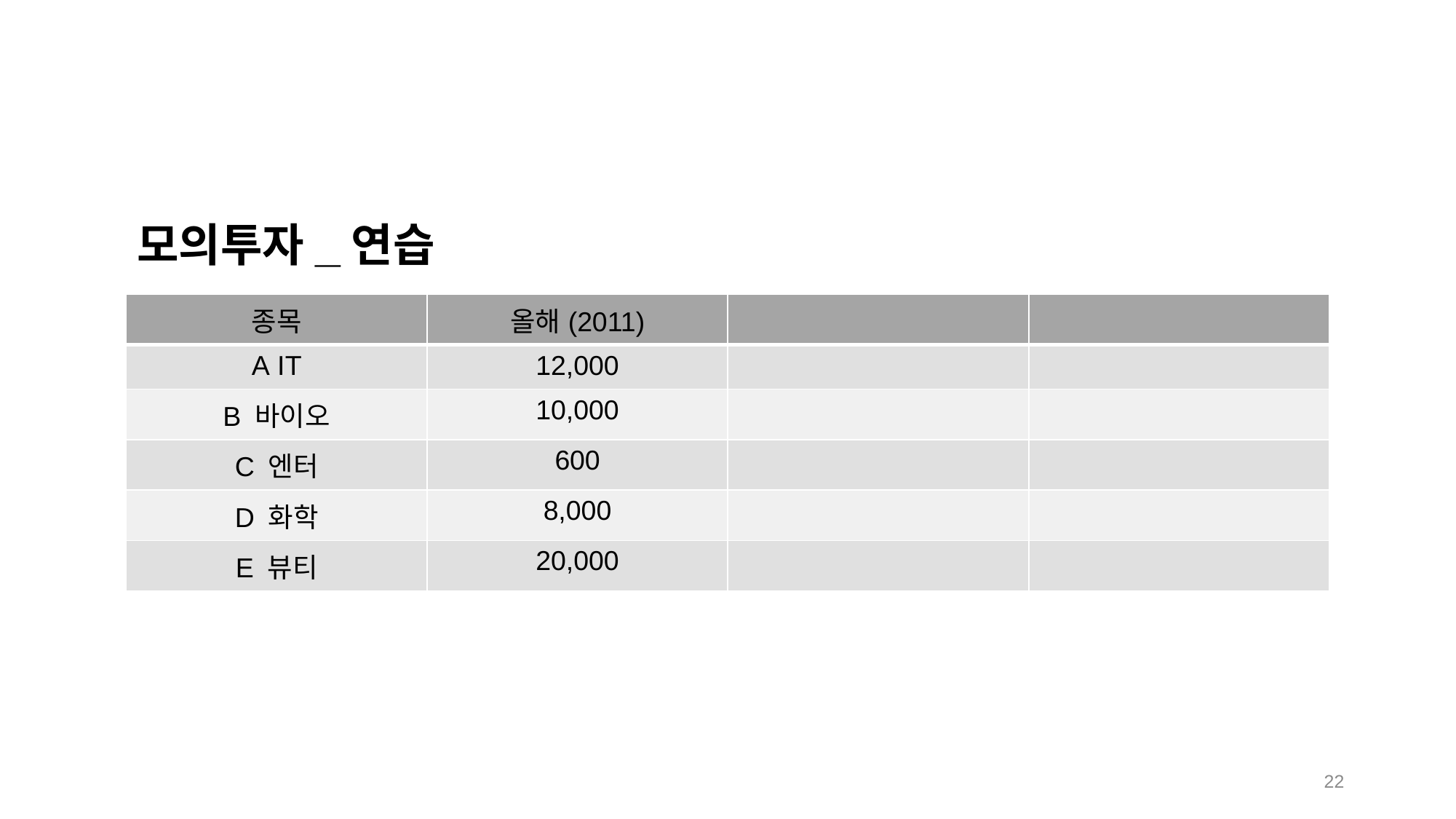

모의투자_연습
| 종목 | 올해(2011) |  |  |
| --- | --- | --- | --- |
| A IT | 12,000 |  |  |
| B 바이오 | 10,000 |  |  |
| C 엔터 | 600 |  |  |
| D 화학 | 8,000 |  |  |
| E 뷰티 | 20,000 |  |  |
22